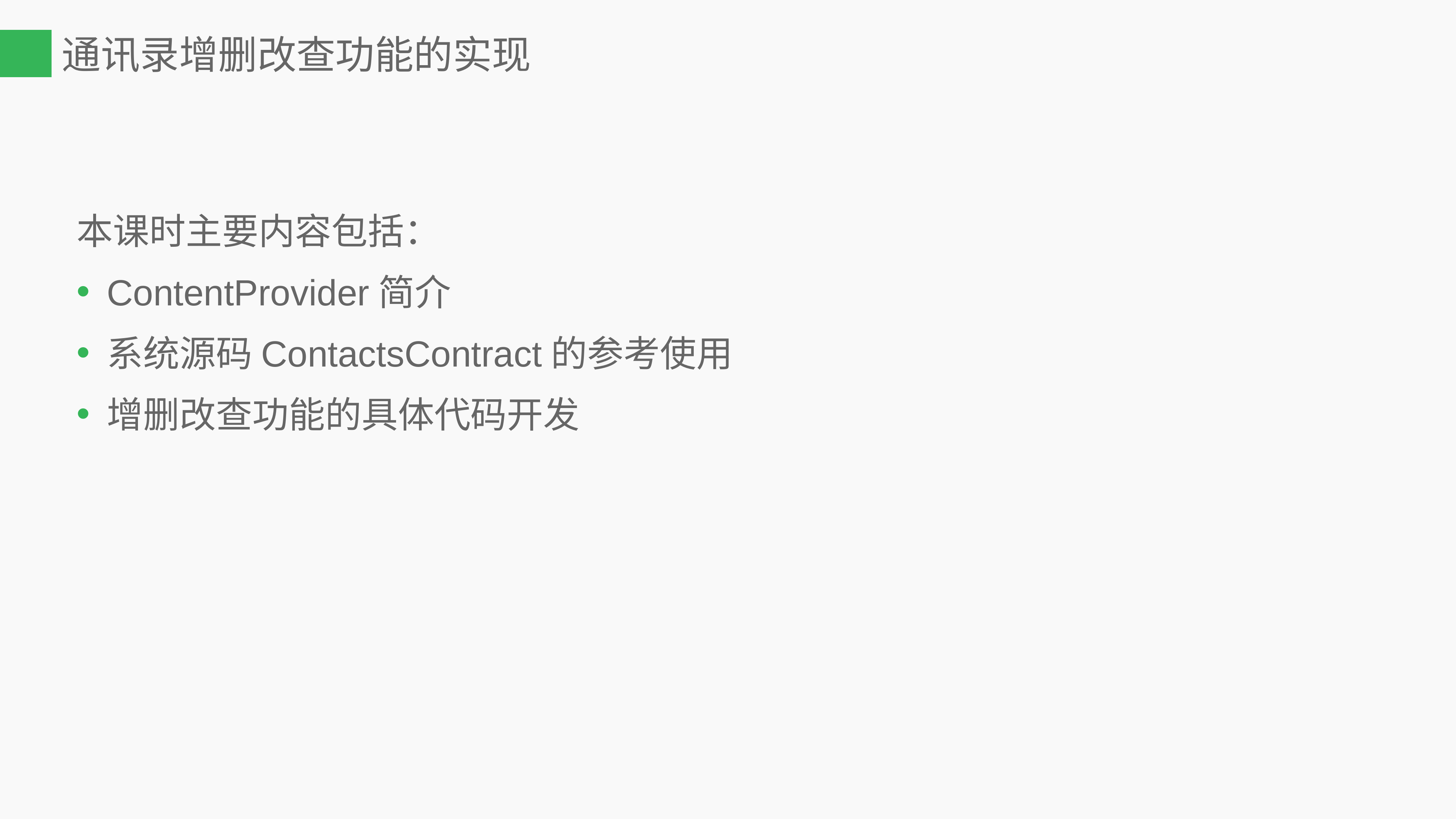

# 通讯录增删改查功能的实现
本课时主要内容包括：
ContentProvider简介
系统源码ContactsContract的参考使用
增删改查功能的具体代码开发